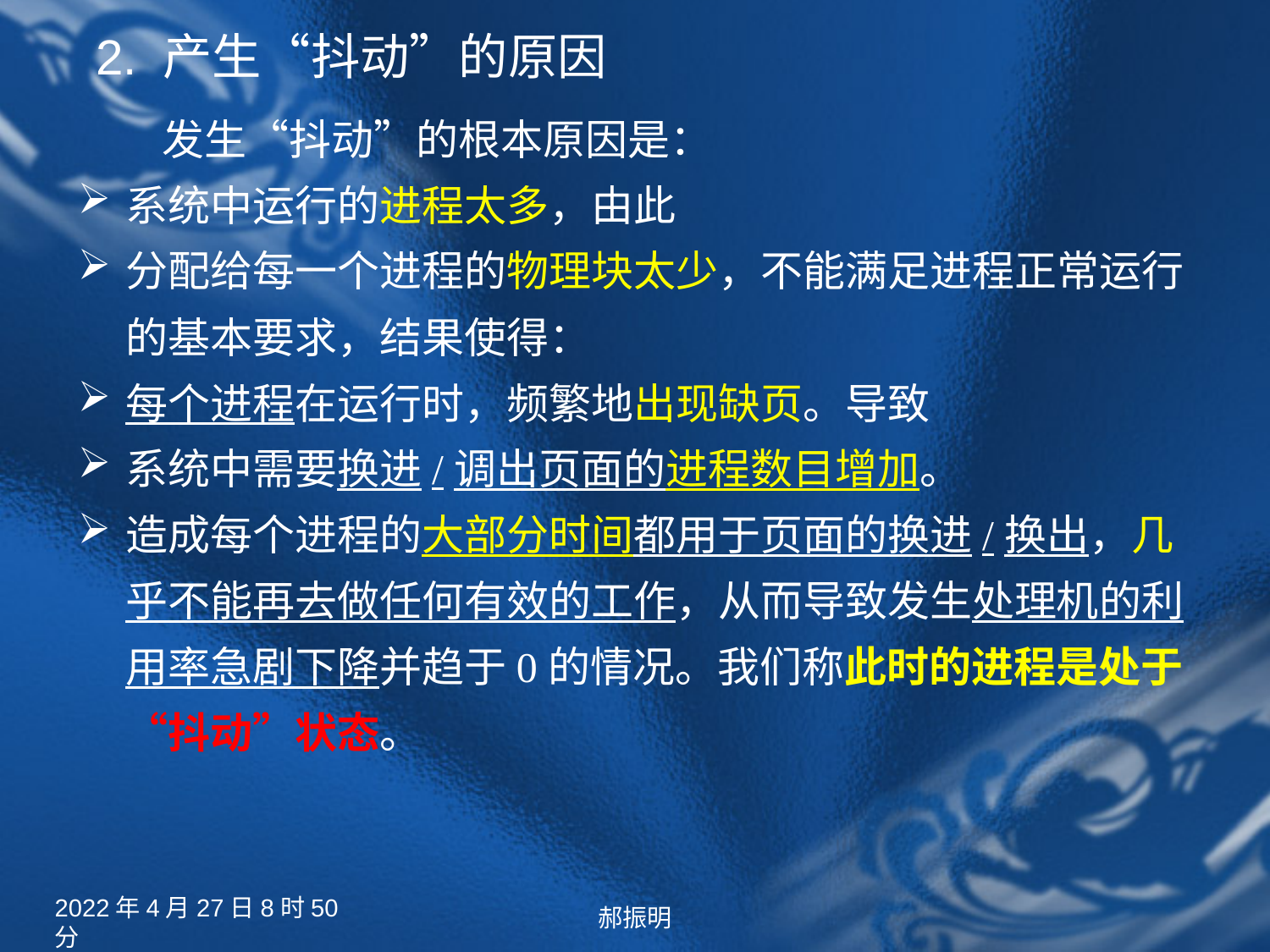

# 2. 产生“抖动”的原因
　　发生“抖动”的根本原因是：
系统中运行的进程太多，由此
分配给每一个进程的物理块太少，不能满足进程正常运行的基本要求，结果使得：
每个进程在运行时，频繁地出现缺页。导致
系统中需要换进/调出页面的进程数目增加。
造成每个进程的大部分时间都用于页面的换进/换出，几乎不能再去做任何有效的工作，从而导致发生处理机的利用率急剧下降并趋于0的情况。我们称此时的进程是处于“抖动”状态。
2022年4月27日8时50分
郝振明